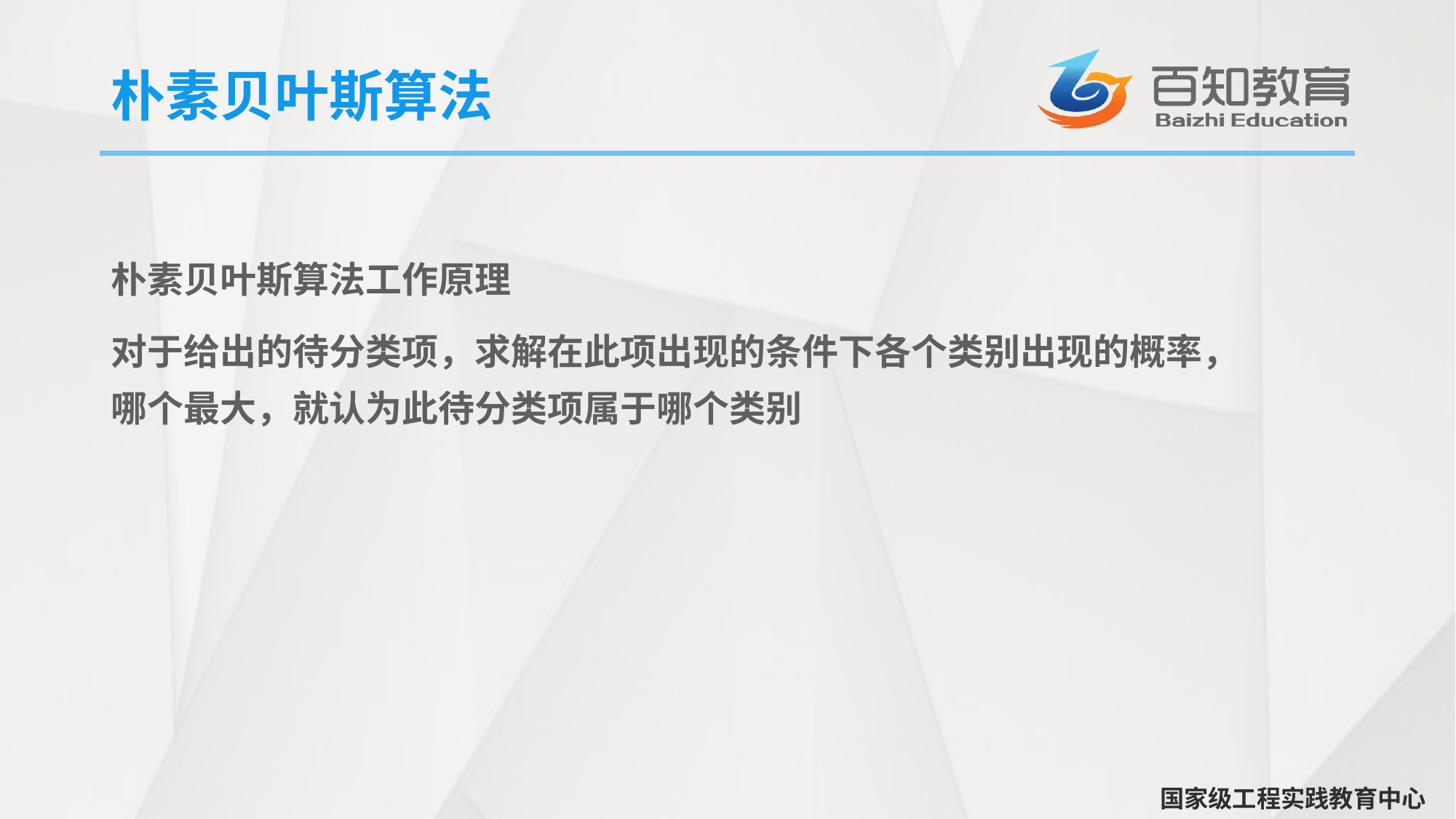

# 朴素贝叶斯算法

朴素贝叶斯算法工作原理
对于给出的待分类项，求解在此项出现的条件下各个类别出现的概率，哪个最大，就认为此待分类项属于哪个类别